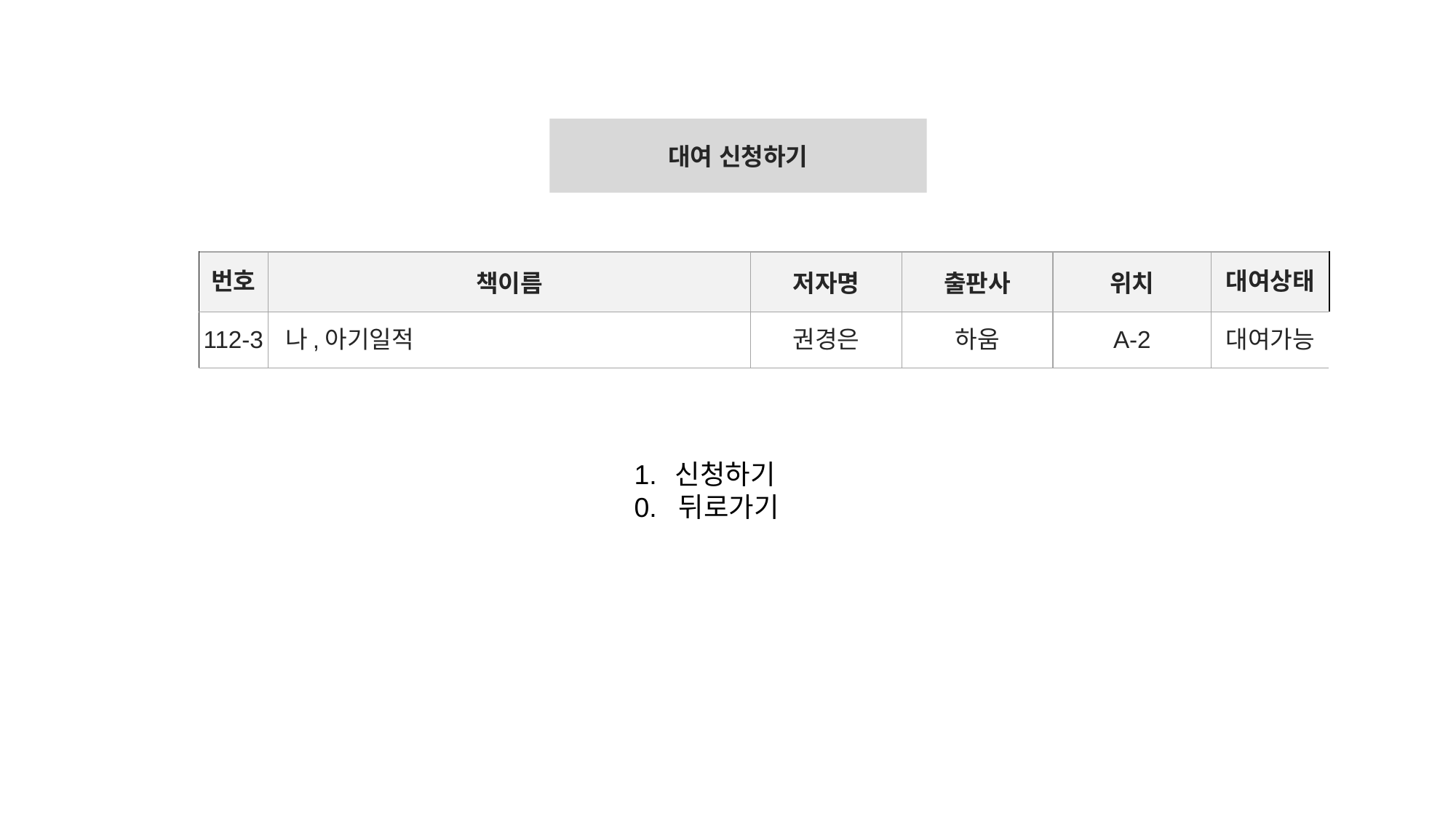

대여 신청하기
| 번호 | 책이름 | 저자명 | 출판사 | 위치 | 대여상태 |
| --- | --- | --- | --- | --- | --- |
| 112-3 | 나,아기일적 | 권경은 | 하움 | A-2 | 대여가능 |
신청하기
0.  뒤로가기